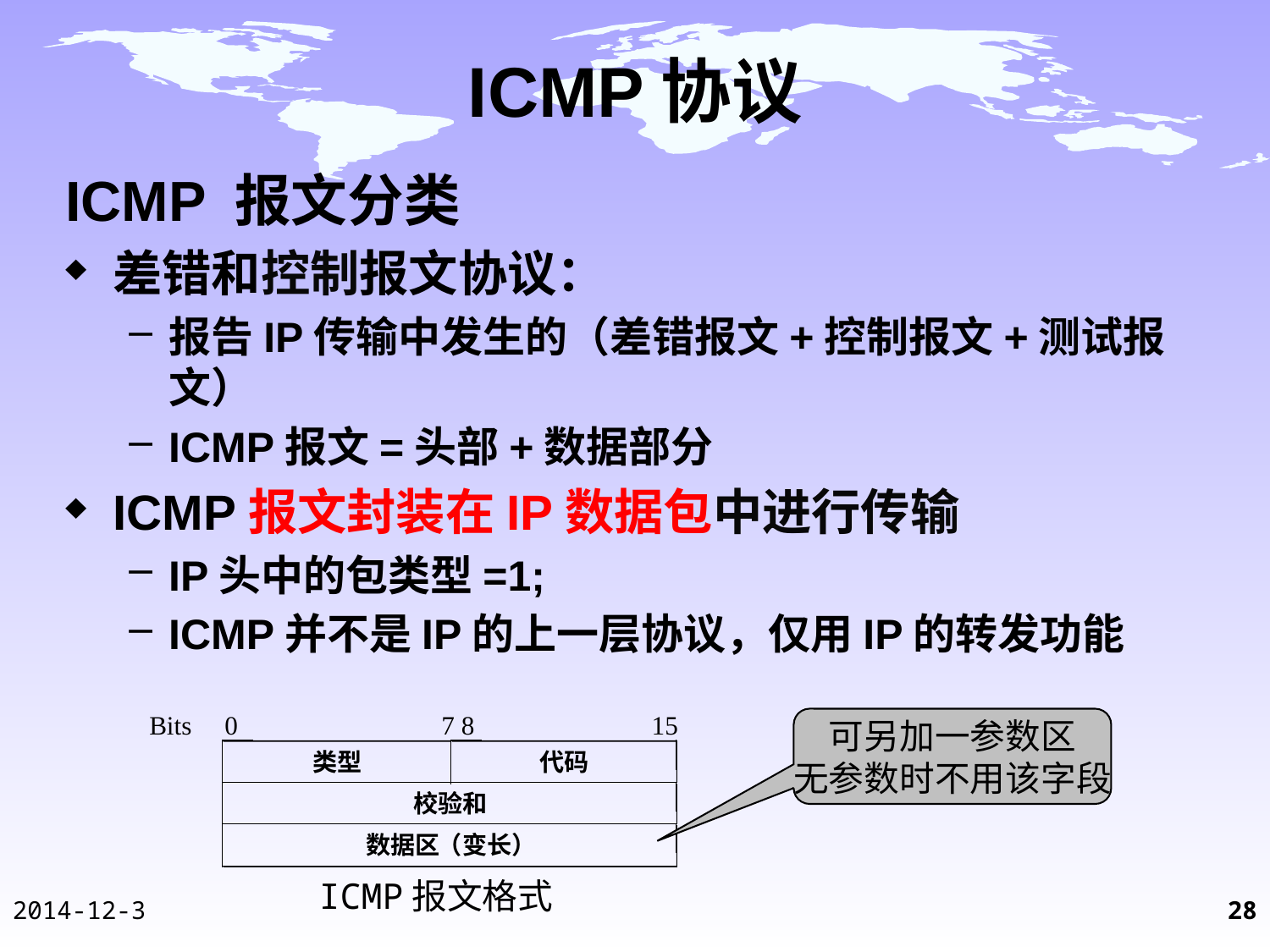

# ICMP协议
ICMP 报文分类
差错和控制报文协议：
报告IP传输中发生的（差错报文+控制报文+测试报文）
ICMP报文=头部+数据部分
ICMP报文封装在IP数据包中进行传输
IP头中的包类型=1;
ICMP并不是IP的上一层协议，仅用IP的转发功能
Bits     0                               7 8                           15

类型
代码

校验和

数据区
（变长）

ICMP报文格式
可另加一参数区
无参数时不用该字段
2014-12-3
28